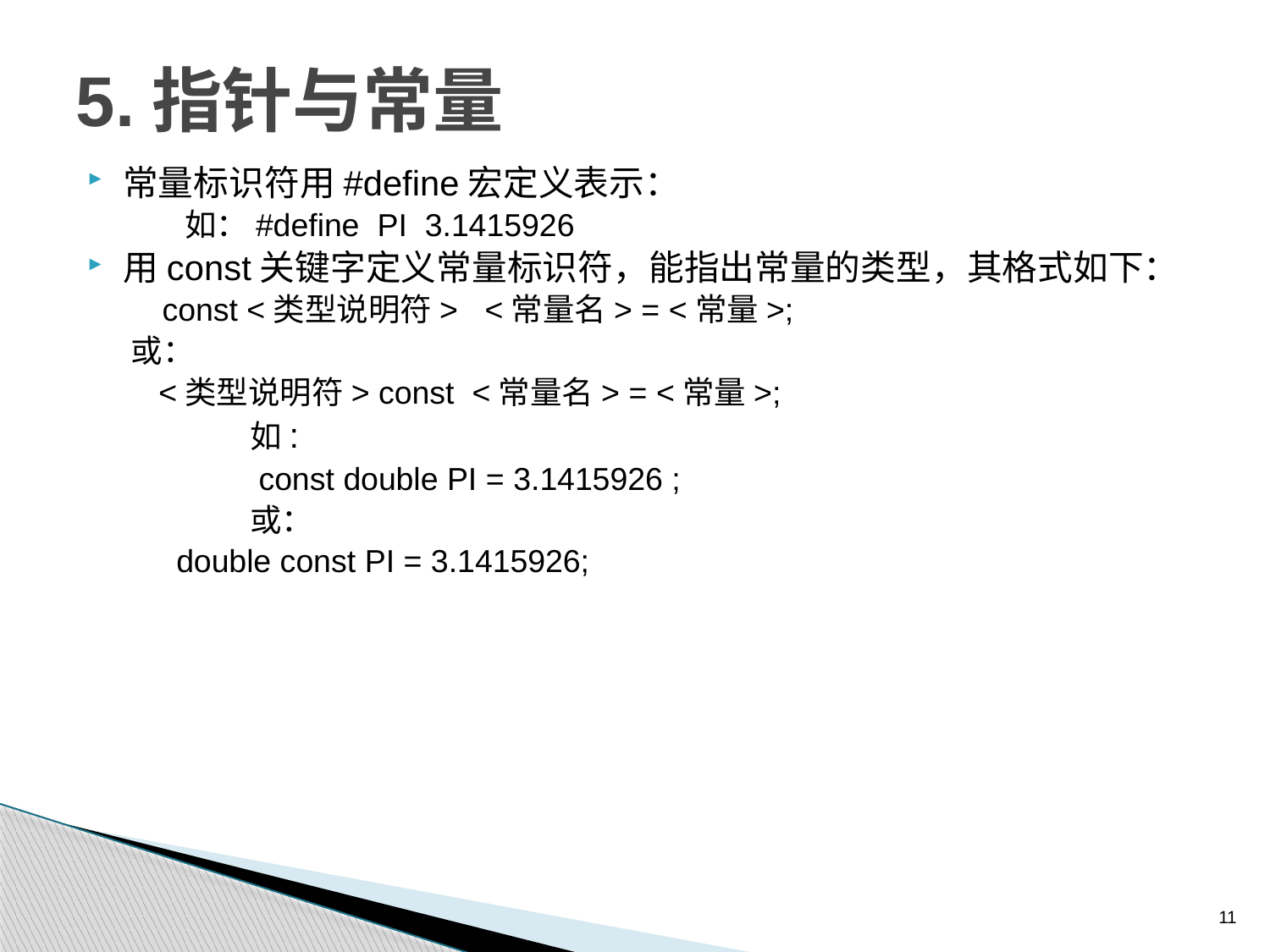

# 5.指针与常量
常量标识符用#define宏定义表示：
       如：#define  PI  3.1415926
用const关键字定义常量标识符，能指出常量的类型，其格式如下：
    const <类型说明符>   <常量名> = <常量>;
     或：
        <类型说明符> const  <常量名> = <常量>;
		如:
       	 const double PI = 3.1415926 ;
   		或：
          double const PI = 3.1415926;
11